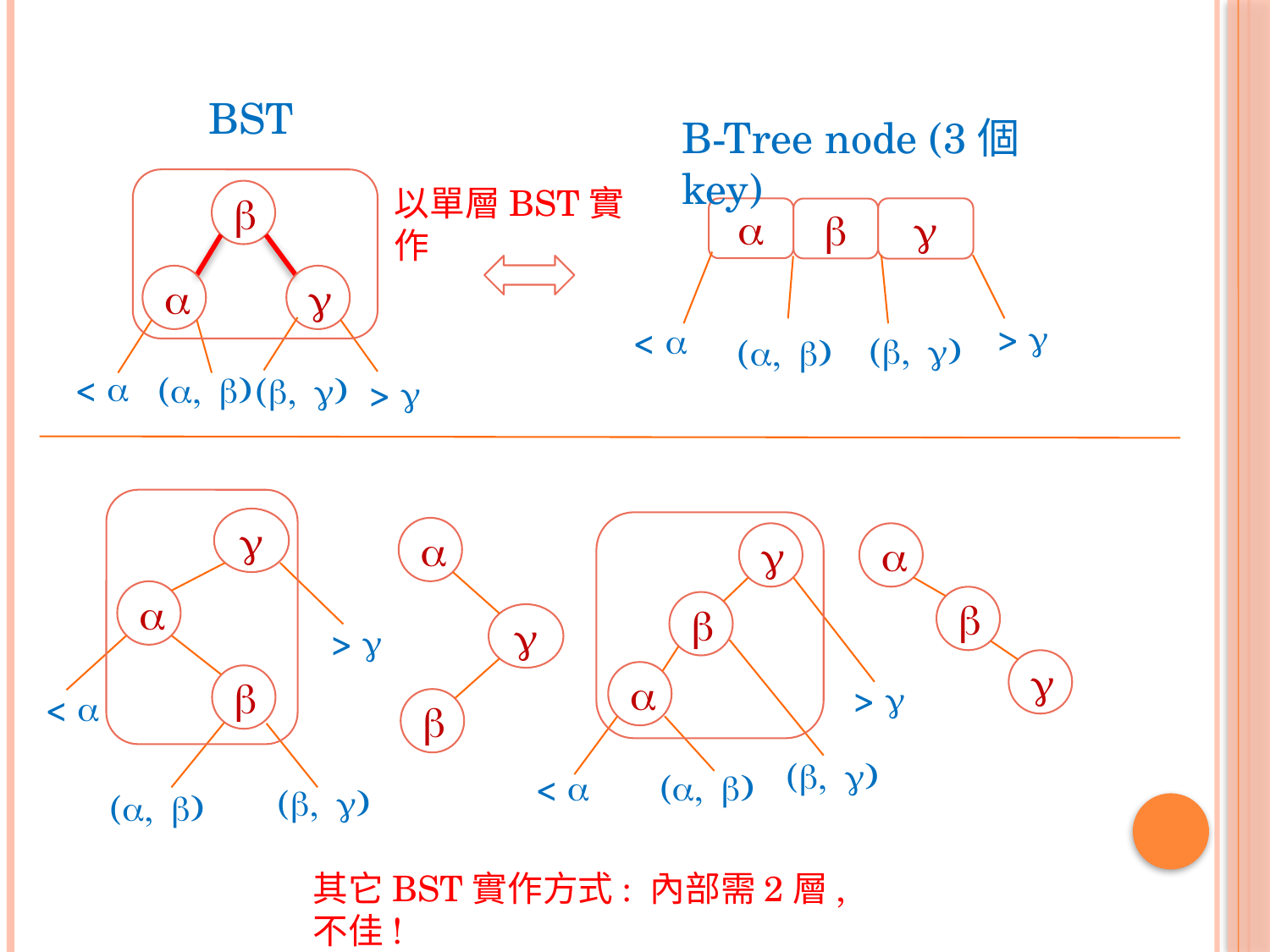

BST
B-Tree node (3個key)

以單層BST實作
β
α
γ
β

α
γ
> γ
< α
(β, γ)
(α, β)
< α
(α, β)
(β, γ)
> γ

γ

α
α
γ
α
β
β
γ
> γ
γ
α
β
> γ
< α
β
(β, γ)
< α
(α, β)
(β, γ)
(α, β)
其它BST實作方式: 內部需2層, 不佳!